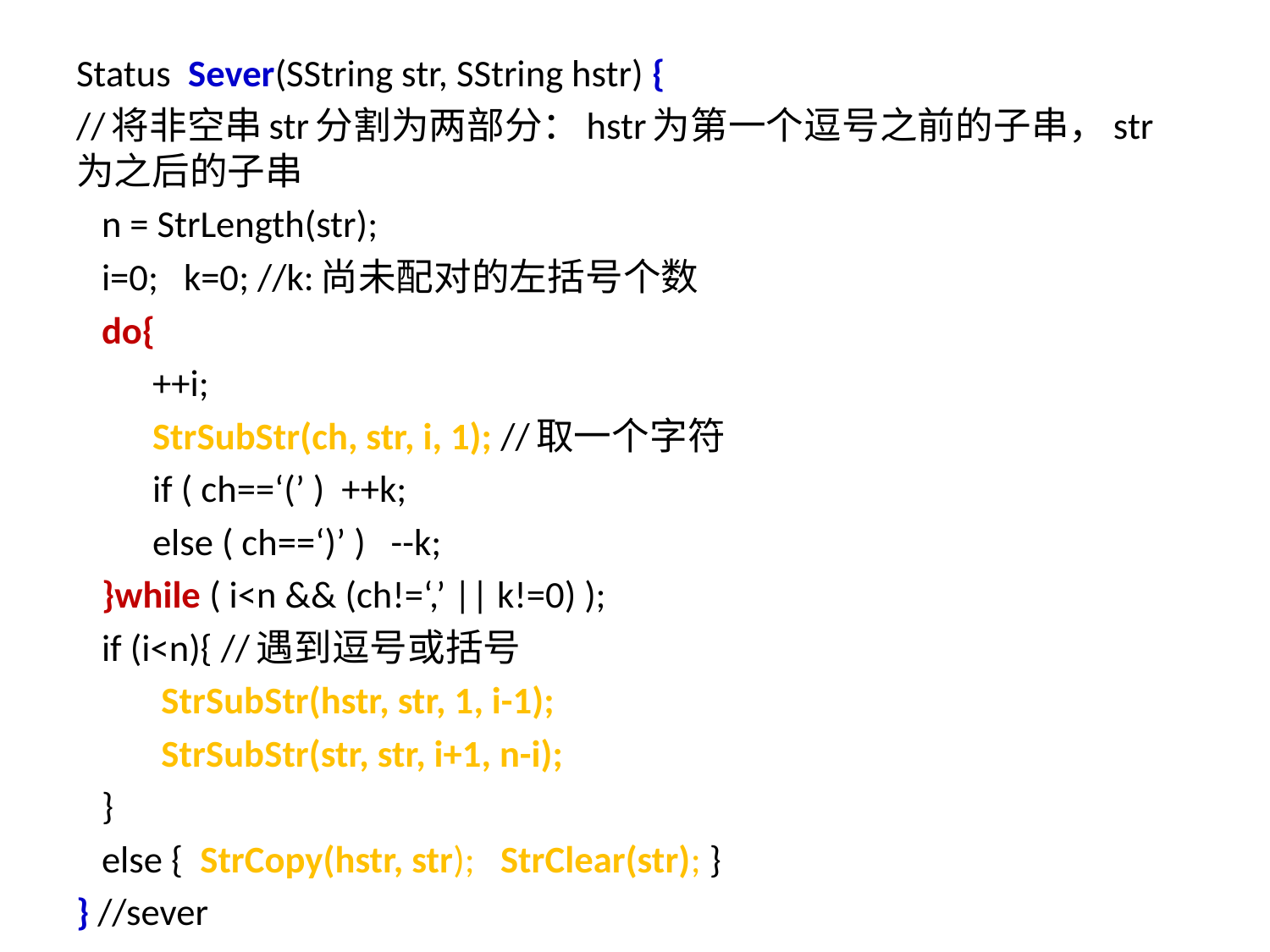

Status  Sever(SString str, SString hstr) {
//将非空串str分割为两部分：hstr为第一个逗号之前的子串，str为之后的子串
   n = StrLength(str);
   i=0;   k=0; //k:尚未配对的左括号个数
   do{
         ++i;
         StrSubStr(ch, str, i, 1); //取一个字符
         if ( ch==‘(’ )  ++k;
         else ( ch==‘)’ )   --k;
   }while ( i<n && (ch!=‘,’ || k!=0) );
   if (i<n){ //遇到逗号或括号
 	StrSubStr(hstr, str, 1, i-1);
 	StrSubStr(str, str, i+1, n-i);
   }
   else {  StrCopy(hstr, str);   StrClear(str); }
} //sever